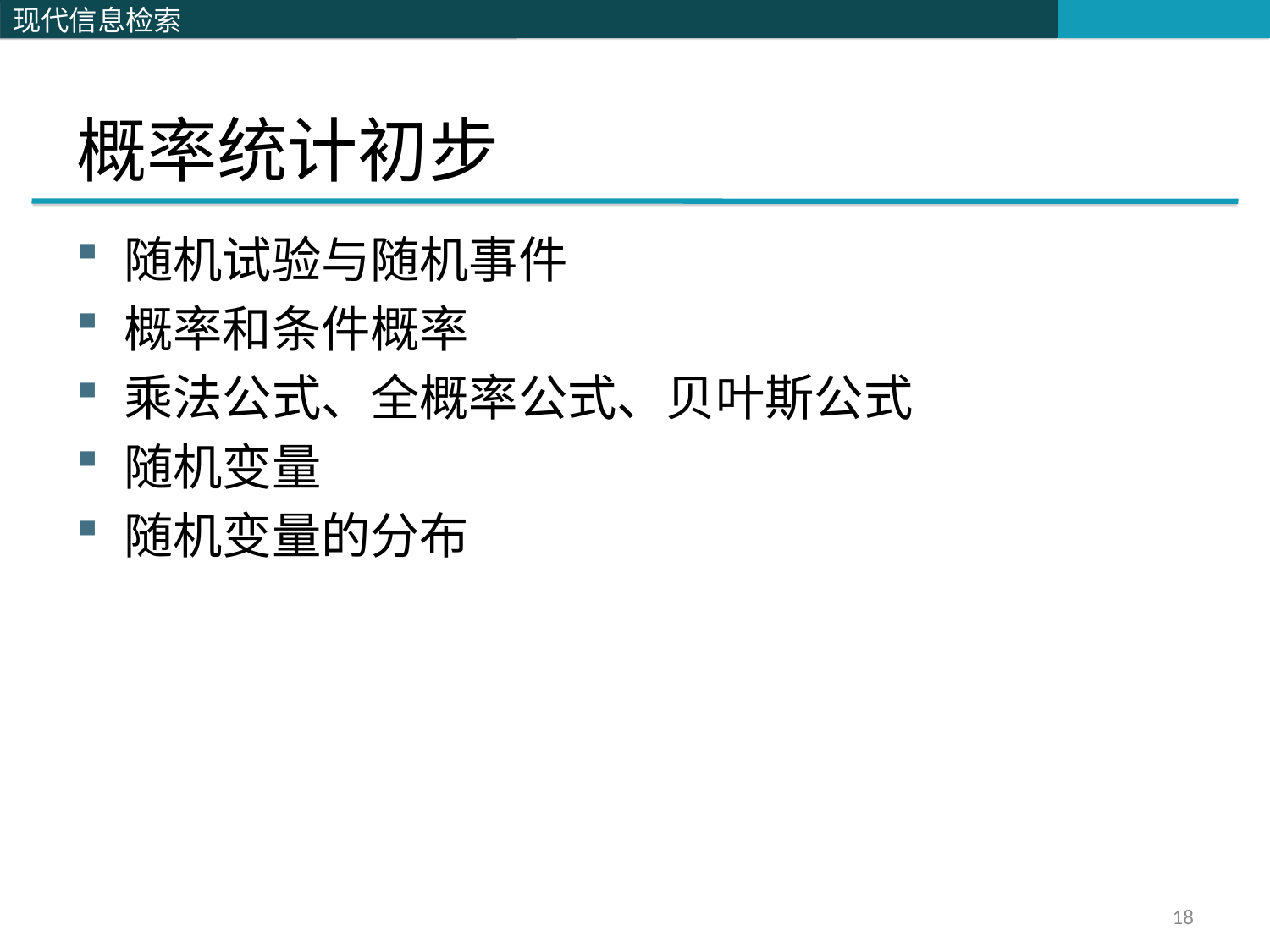

# 概率统计初步
随机试验与随机事件
概率和条件概率
乘法公式、全概率公式、贝叶斯公式
随机变量
随机变量的分布

18